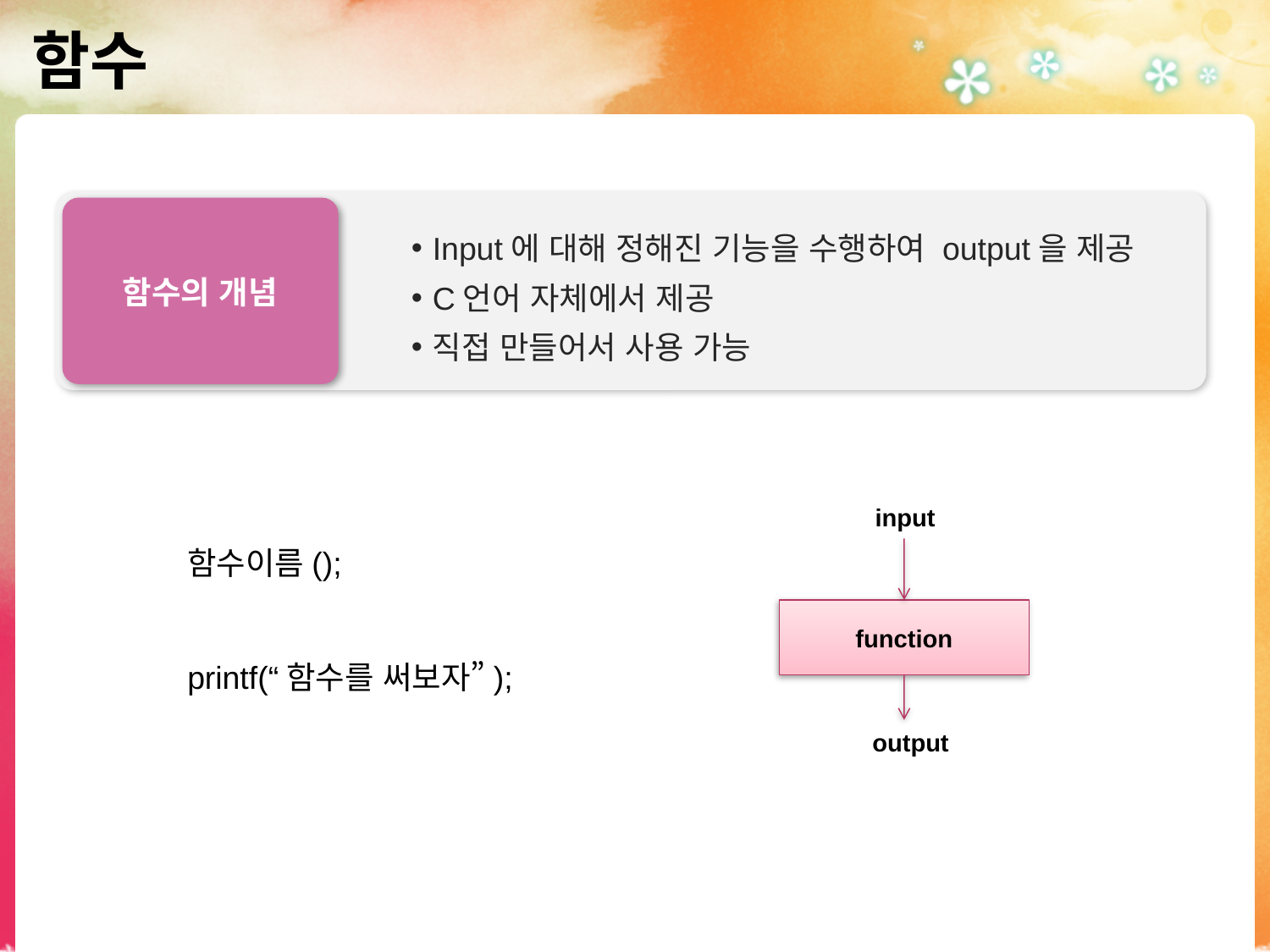

# 함수

Input에 대해 정해진 기능을 수행하여 output을 제공
C언어 자체에서 제공
직접 만들어서 사용 가능
함수의 개념
input
함수이름();

printf(“함수를 써보자”);
function
output